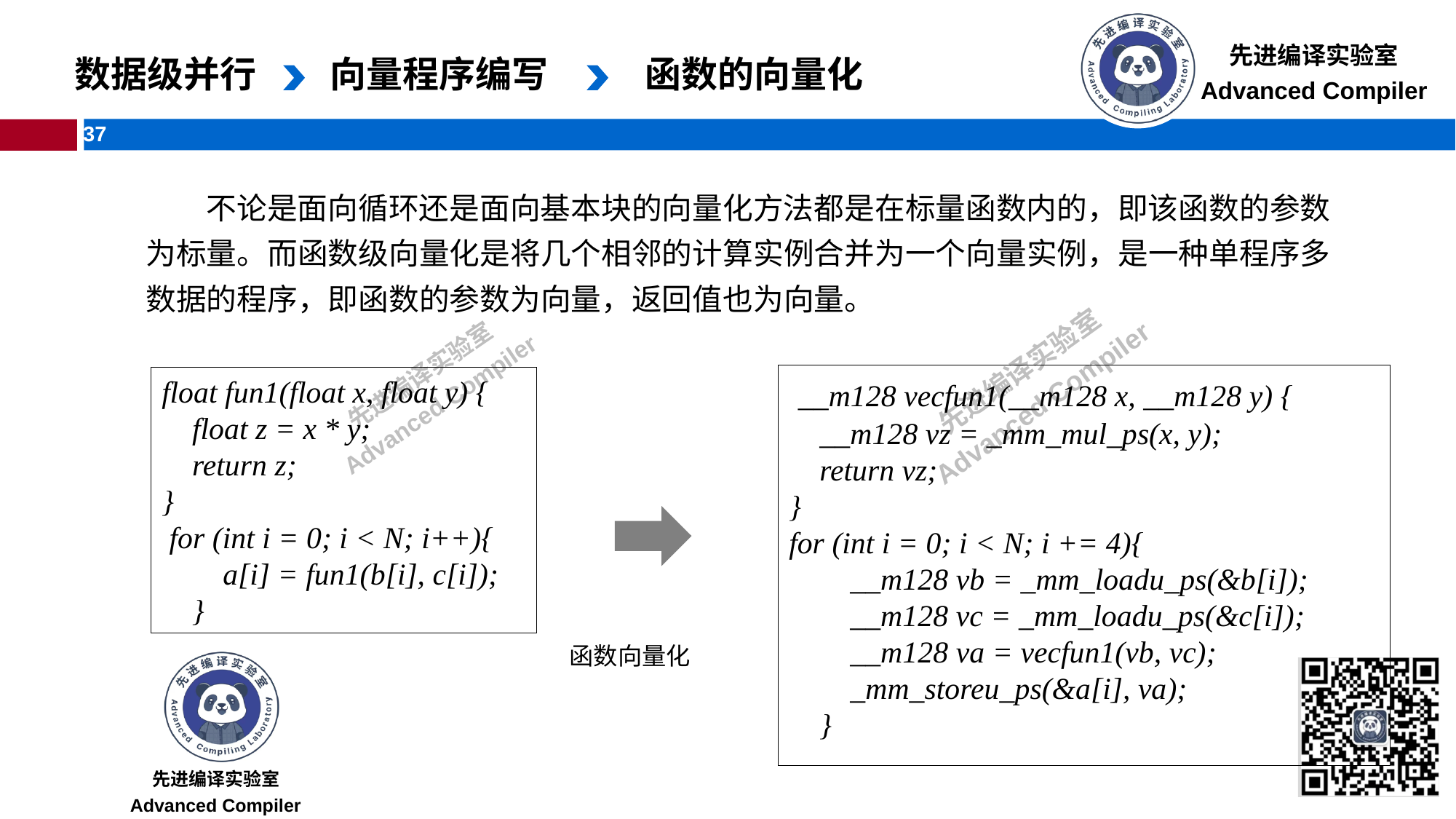

数据级并行
向量程序编写
函数的向量化

不论是面向循环还是面向基本块的向量化方法都是在标量函数内的，即该函数的参数为标量。而函数级向量化是将几个相邻的计算实例合并为一个向量实例，是一种单程序多数据的程序，即函数的参数为向量，返回值也为向量。
 __m128 vecfun1(__m128 x, __m128 y) {
    __m128 vz = _mm_mul_ps(x, y);
    return vz;
}
for (int i = 0; i < N; i += 4){
        __m128 vb = _mm_loadu_ps(&b[i]);
        __m128 vc = _mm_loadu_ps(&c[i]);
        __m128 va = vecfun1(vb, vc);
        _mm_storeu_ps(&a[i], va);
    }
float fun1(float x, float y) {
    float z = x * y;
    return z;
}
 for (int i = 0; i < N; i++){
        a[i] = fun1(b[i], c[i]);
    }

函数向量化